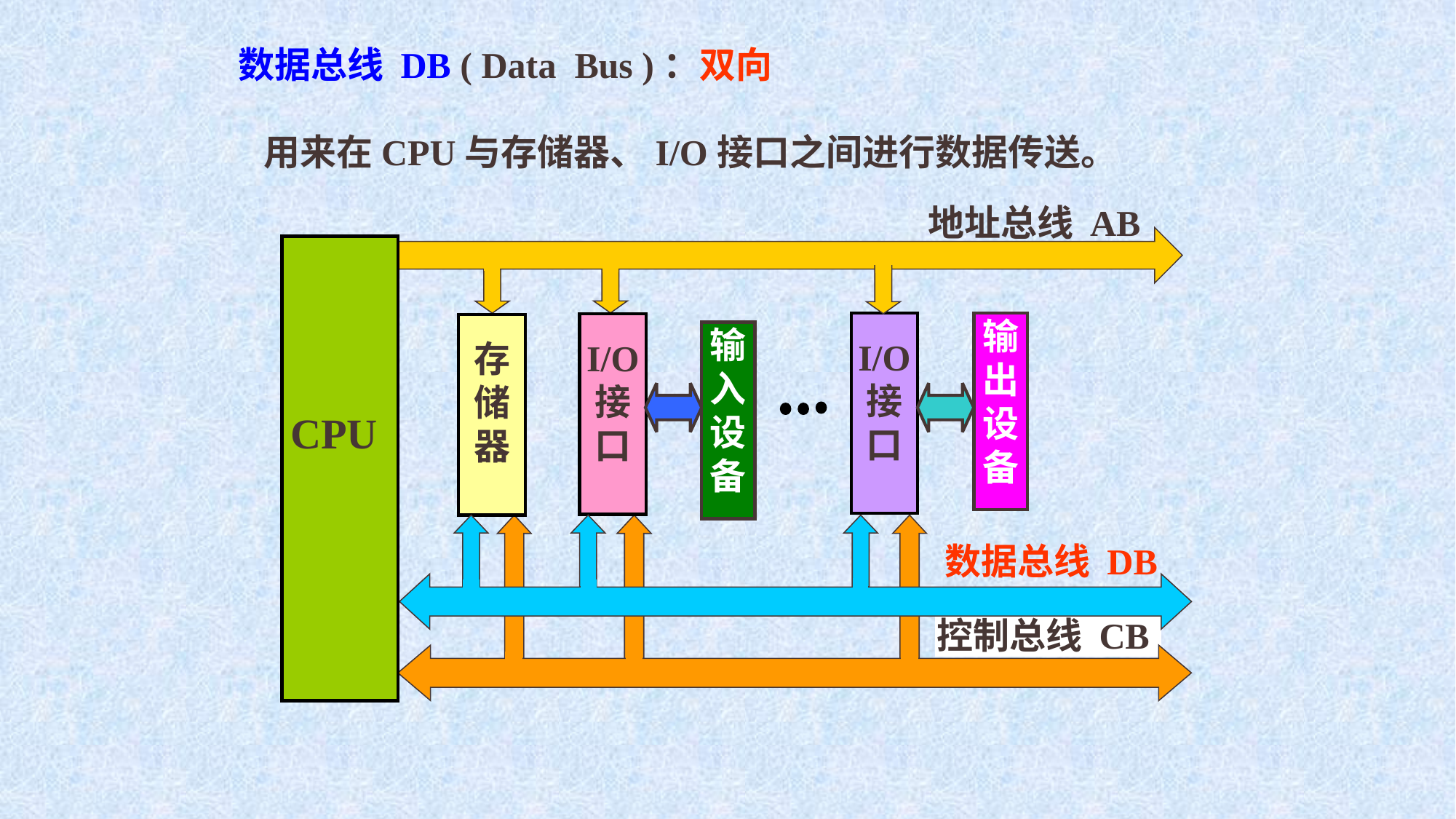

数据总线 DB ( Data  Bus )：双向

  用来在CPU与存储器、I/O接口之间进行数据传送。
地址总线 AB

CPU

I/O
接
口
输
出
设
备
I/O
接
口
存
储
器
输
入
设
备

数据总线 DB

控制总线 CB